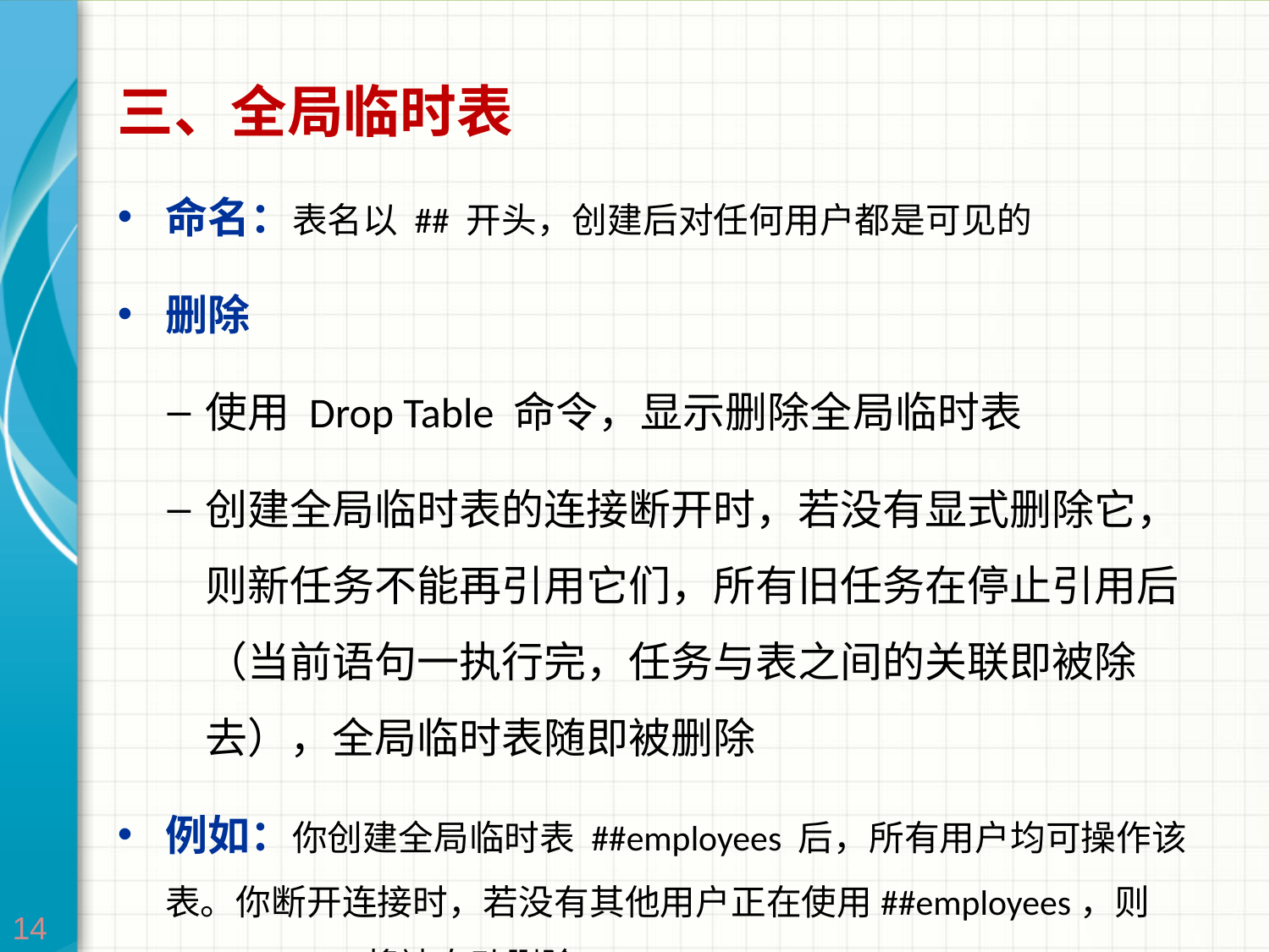

三、全局临时表
命名：表名以 ## 开头，创建后对任何用户都是可见的
删除
使用 Drop Table 命令，显示删除全局临时表
创建全局临时表的连接断开时，若没有显式删除它，则新任务不能再引用它们，所有旧任务在停止引用后（当前语句一执行完，任务与表之间的关联即被除去），全局临时表随即被删除
例如：你创建全局临时表 ##employees 后，所有用户均可操作该表。你断开连接时，若没有其他用户正在使用##employees，则##employees将被自动删除
14